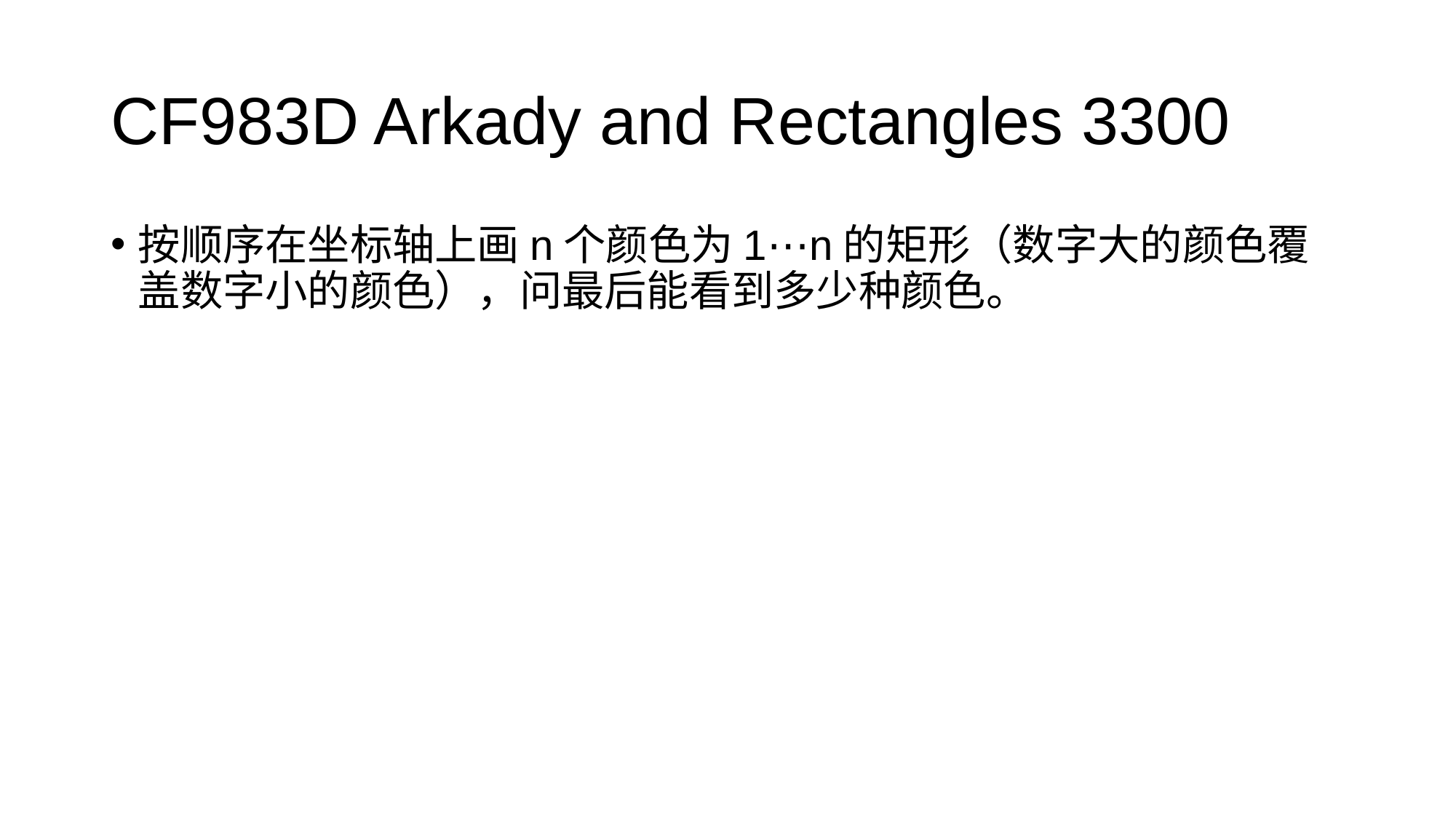

# CF983D Arkady and Rectangles 3300
按顺序在坐标轴上画n个颜色为1⋯n的矩形（数字大的颜色覆盖数字小的颜色），问最后能看到多少种颜色。